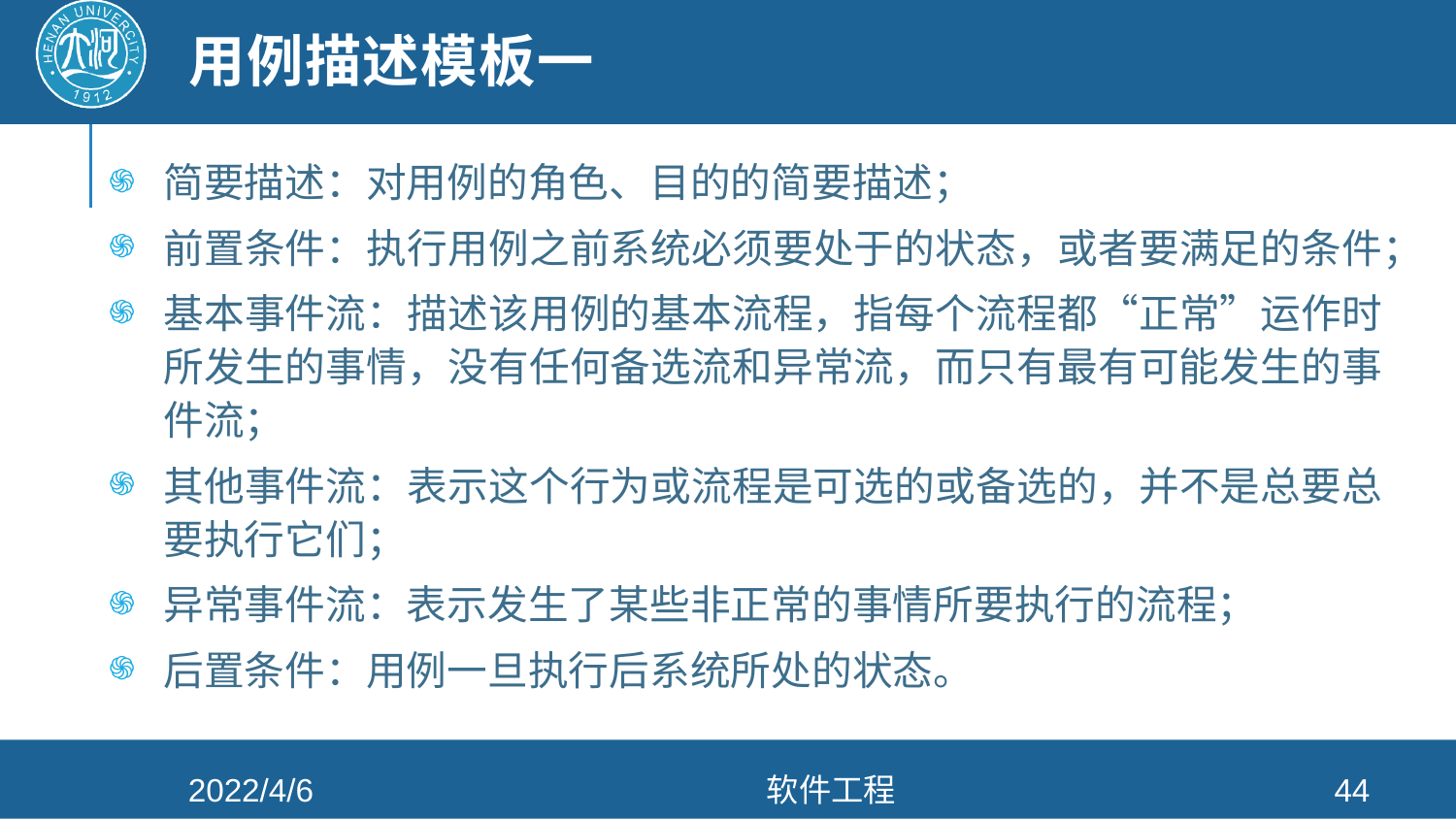

# 用例描述模板一
简要描述：对用例的角色、目的的简要描述；
前置条件：执行用例之前系统必须要处于的状态，或者要满足的条件；
基本事件流：描述该用例的基本流程，指每个流程都“正常”运作时所发生的事情，没有任何备选流和异常流，而只有最有可能发生的事件流；
其他事件流：表示这个行为或流程是可选的或备选的，并不是总要总要执行它们；
异常事件流：表示发生了某些非正常的事情所要执行的流程；
后置条件：用例一旦执行后系统所处的状态。
2022/4/6
软件工程
44